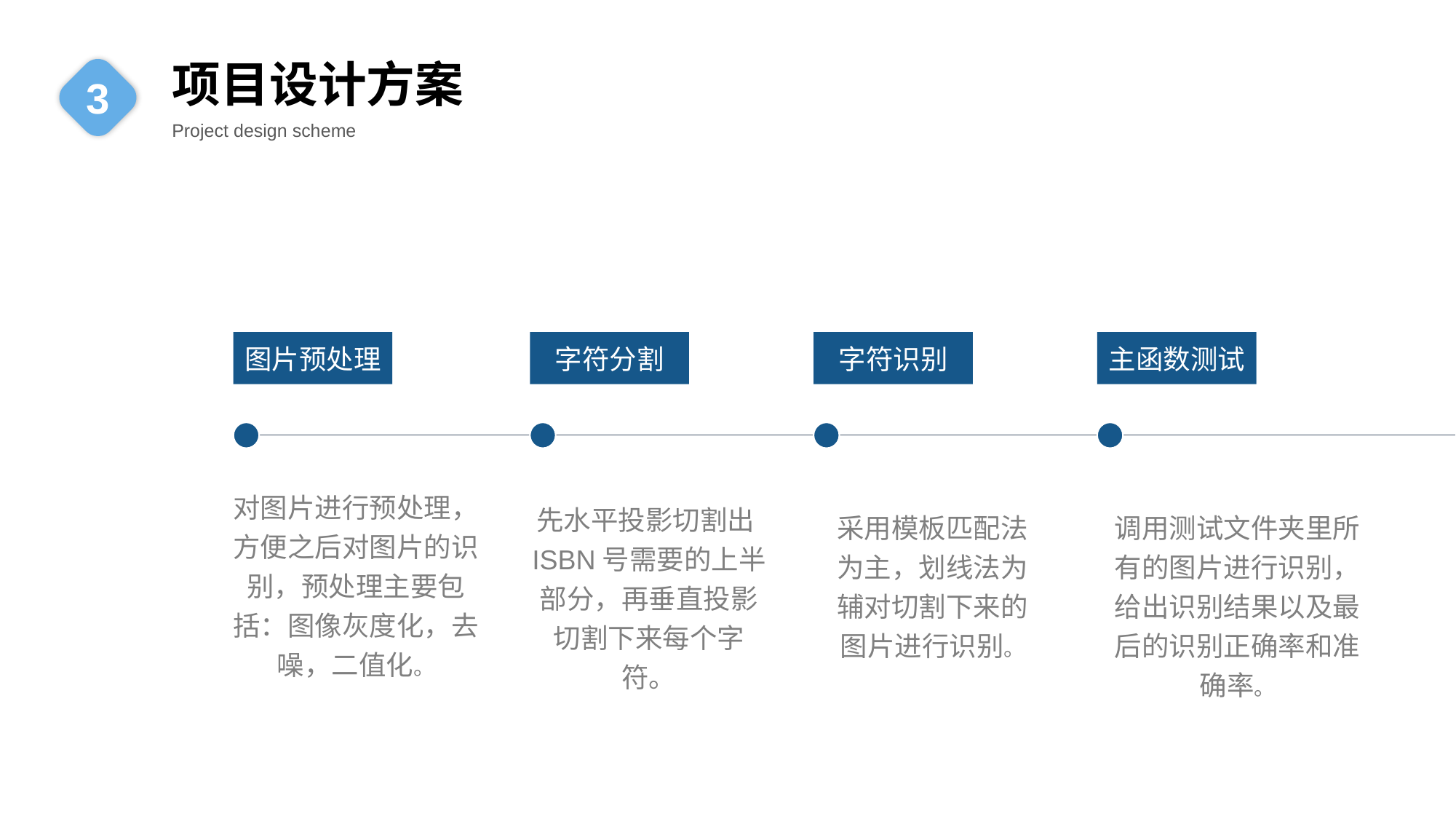

项目设计方案
Project design scheme

3
图片预处理
字符分割
字符识别
主函数测试

对图片进行预处理，方便之后对图片的识别，预处理主要包括：图像灰度化，去噪，二值化。
先水平投影切割出ISBN号需要的上半部分，再垂直投影切割下来每个字符。
采用模板匹配法为主，划线法为辅对切割下来的图片进行识别。
调用测试文件夹里所有的图片进行识别，给出识别结果以及最后的识别正确率和准确率。